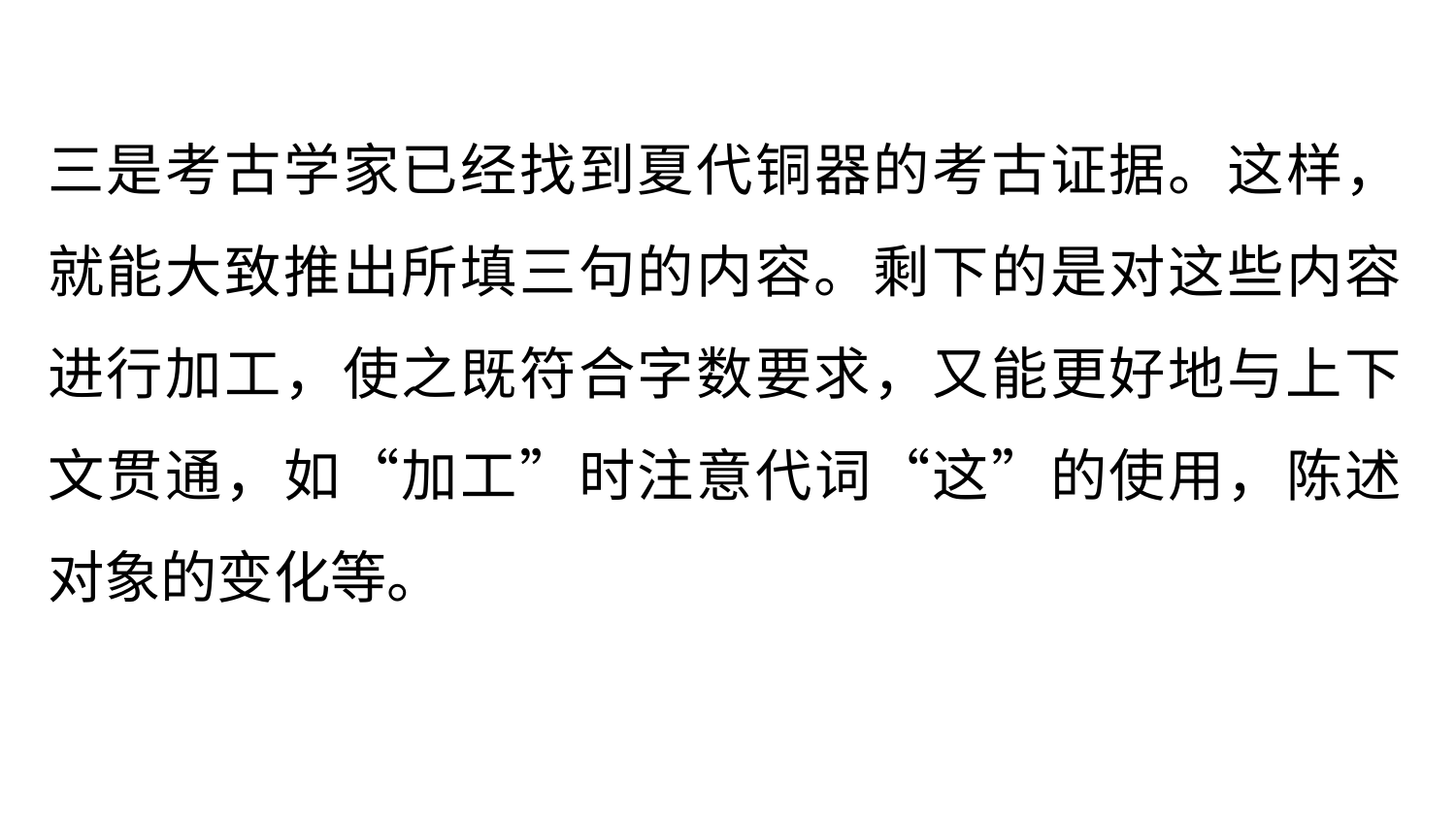

三是考古学家已经找到夏代铜器的考古证据。这样，就能大致推出所填三句的内容。剩下的是对这些内容进行加工，使之既符合字数要求，又能更好地与上下文贯通，如“加工”时注意代词“这”的使用，陈述对象的变化等。